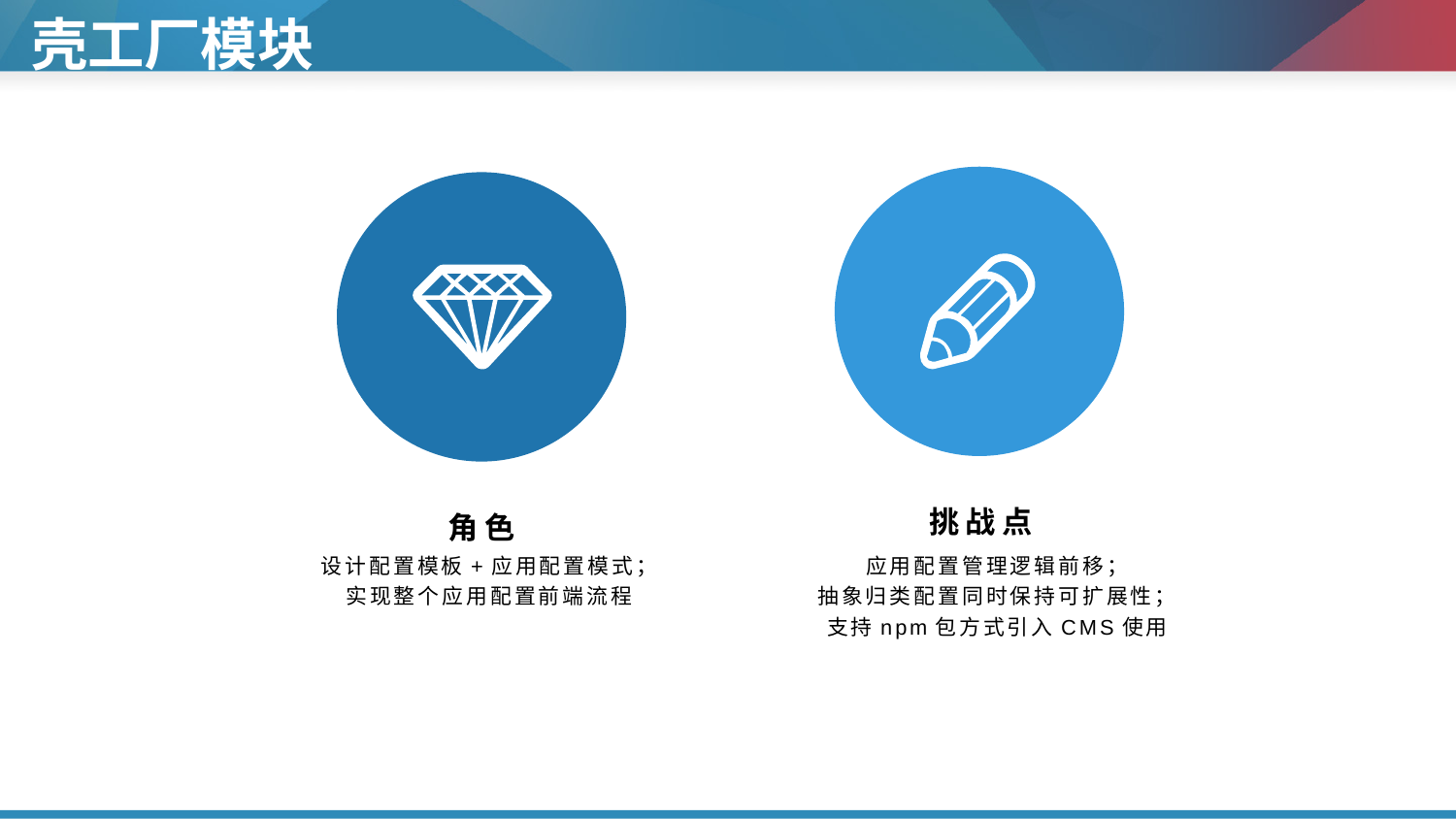

壳工厂模块

挑战点
角色
设计配置模板+应用配置模式；
实现整个应用配置前端流程
应用配置管理逻辑前移；
抽象归类配置同时保持可扩展性；
支持npm包方式引入CMS使用